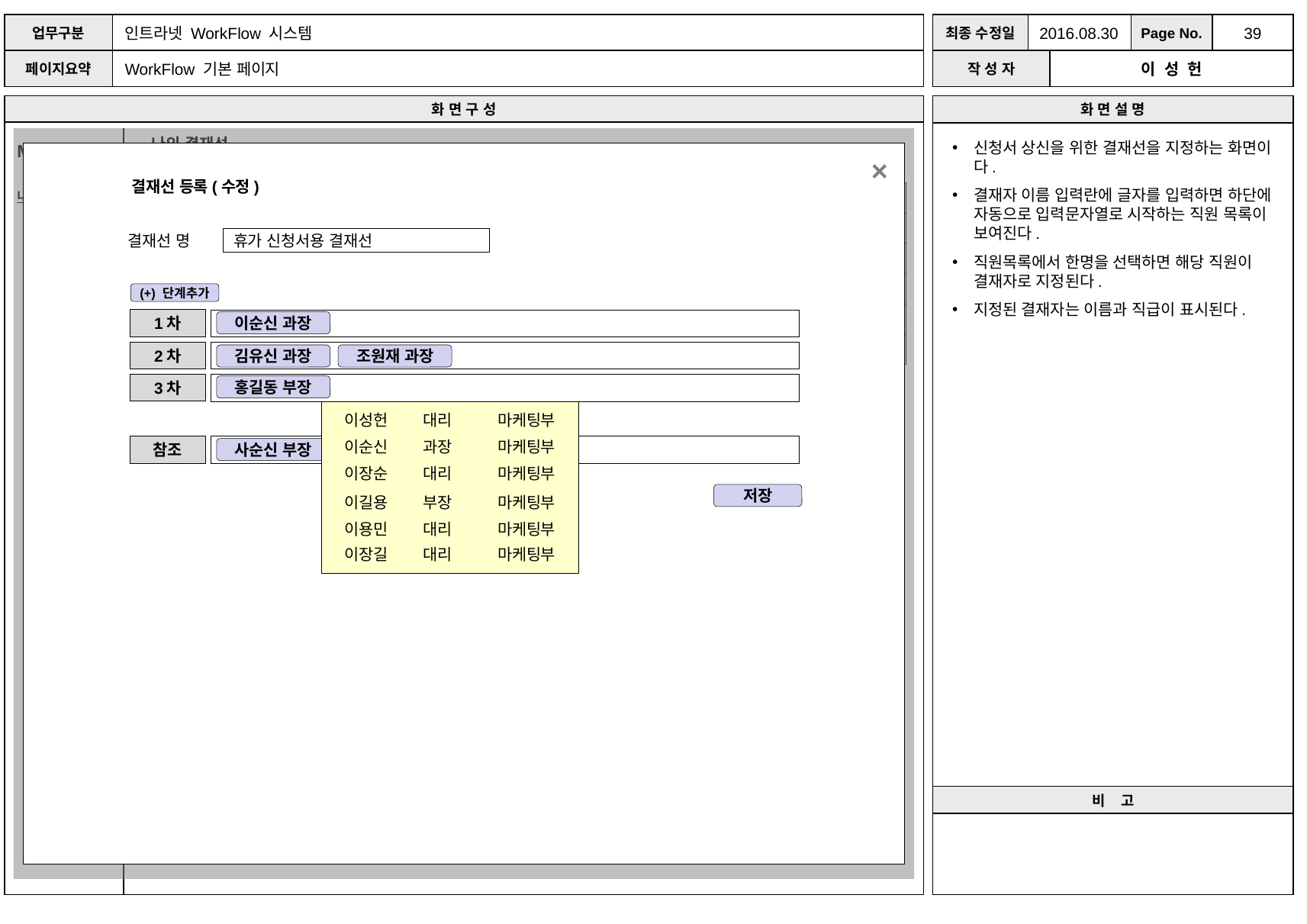

2016.08.30
WorkFlow 기본 페이지
MyPage

나의 결재선

나의 결재선
신청서 상신을 위한 결재선을 지정하는 화면이다.
결재자 이름 입력란에 글자를 입력하면 하단에 자동으로 입력문자열로 시작하는 직원 목록이 보여진다.
직원목록에서 한명을 선택하면 해당 직원이 결재자로 지정된다.
지정된 결재자는 이름과 직급이 표시된다.

×
결재선 등록(수정)
| 번호 | 결재선명 | 개요 | 작성일 |
| --- | --- | --- | --- |
| 1 | 인사부 제출용 | > 김인사 | 2016-05-26 15:00 |
| 2 | IT 관련 결재선 | > 박재성 | 2016-05-26 15:00 |
| 3 | 출장 결재선 | > 이순신 > 김유신 | 2016-05-26 15:00 |
| 4 | 명함/소모품 결재선 | > 김재동 | 2016-05-26 15:00 |
| 5 | 명함 신청서 | > 김유신 | 2016-05-26 15:00 |
결재선 명
 휴가 신청서용 결재선
(+) 단계추가
1차

이순신 과장
2차

김유신 과장
조원재 과장
                         이
3차
홍길동 부장

이성헌
대리
마케팅부
이순신
과장
마케팅부
이장순
대리
마케팅부
이길용
부장
마케팅부
이용민
대리
마케팅부
이장길
대리
마케팅부
참조

사순신 부장
저장